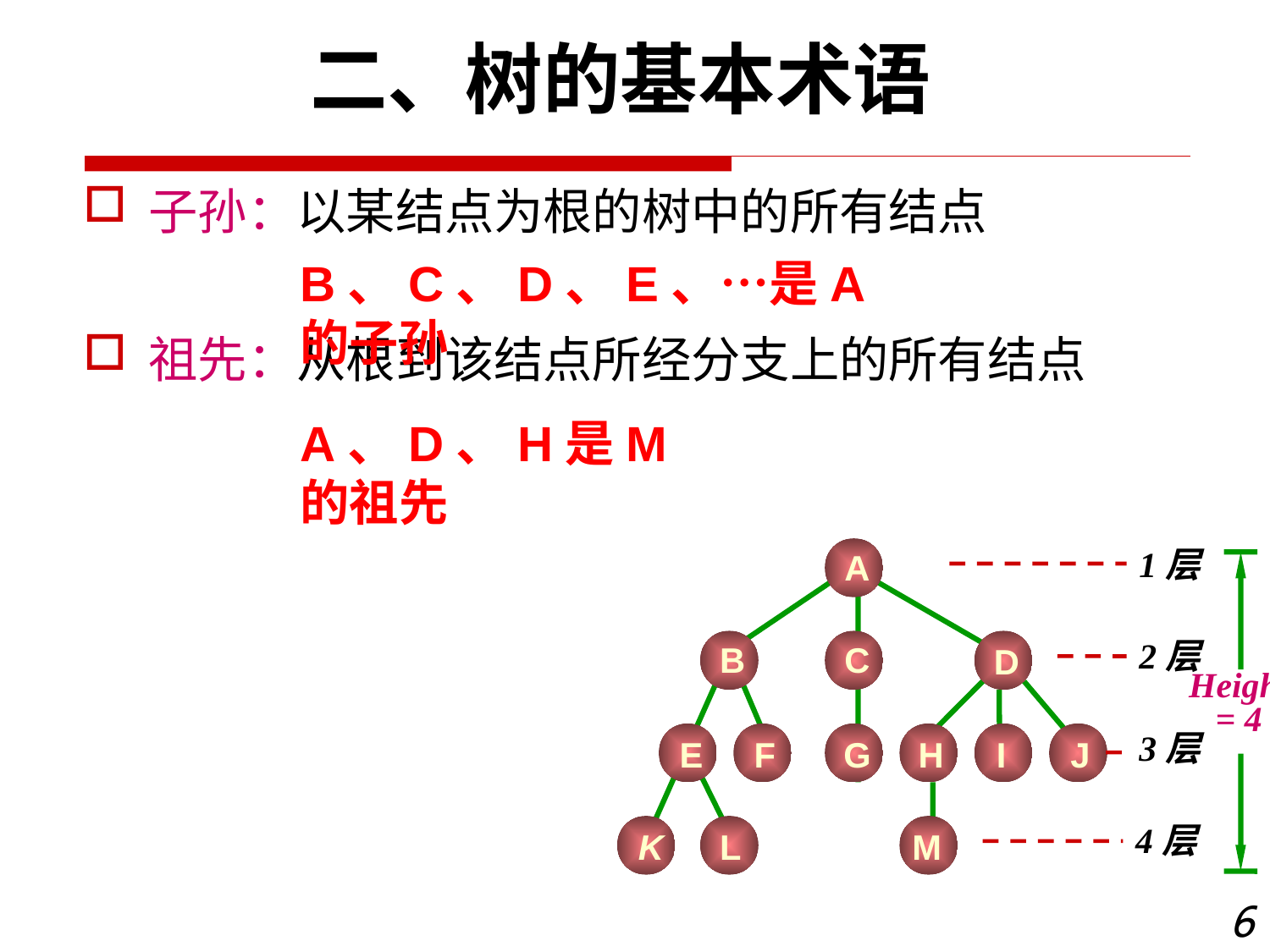

二、树的基本术语
子孙：以某结点为根的树中的所有结点

祖先：从根到该结点所经分支上的所有结点
B、C、D、E、…是A的子孙
A、D、H是M的祖先
1层

A

2层

B
C
D

Height
= 4

3层

E
F
G
H
I
J

4层

K
L
M

6